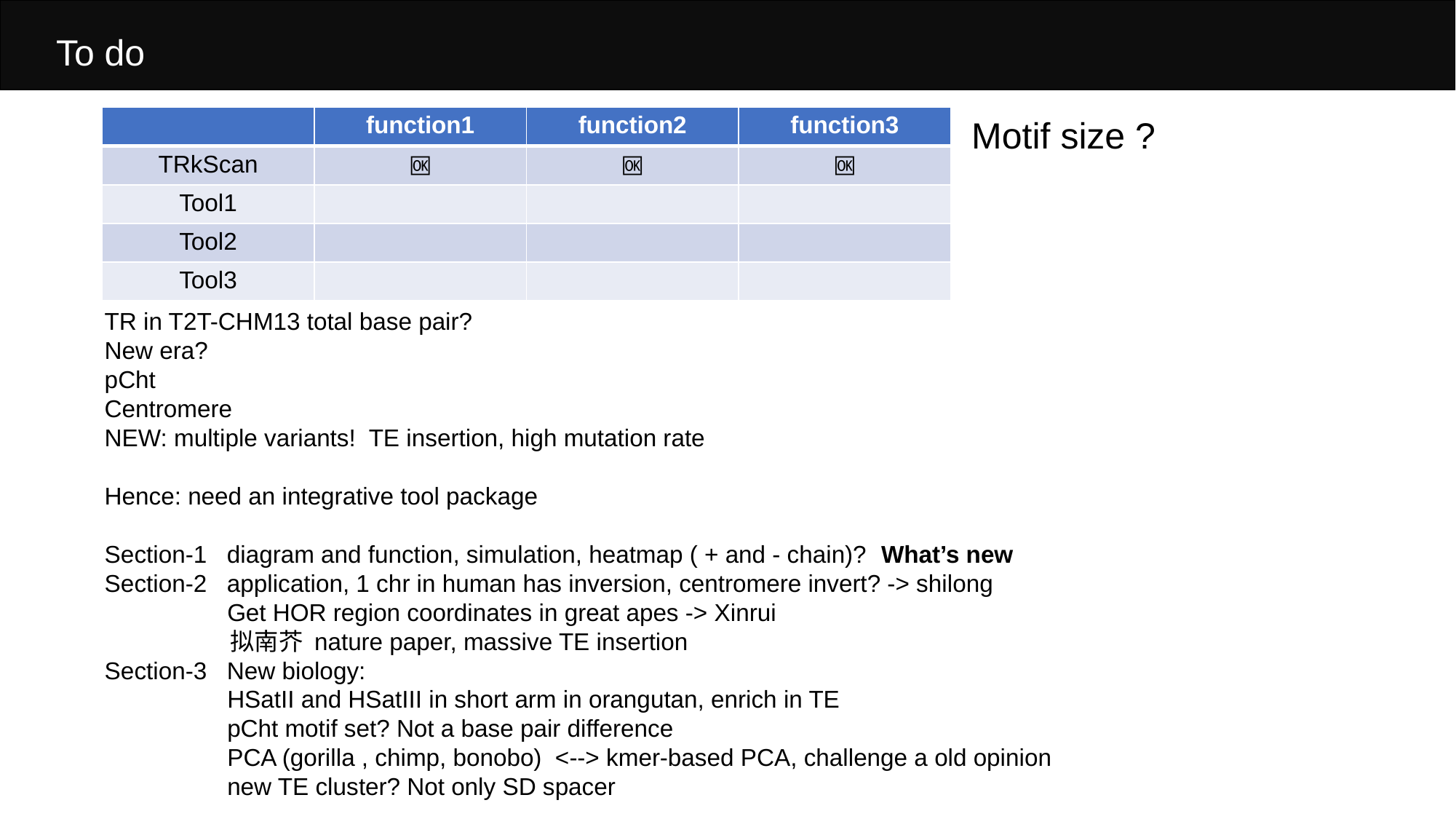

To do
|  | function1 | function2 | function3 |
| --- | --- | --- | --- |
| TRkScan | 🆗 | 🆗 | 🆗 |
| Tool1 |  |  |  |
| Tool2 |  |  |  |
| Tool3 |  |  |  |
Motif size ?
TR in T2T-CHM13 total base pair?
New era?
pCht
Centromere
NEW: multiple variants!  TE insertion, high mutation rate

Hence: need an integrative tool package

Section-1   diagram and function, simulation, heatmap ( + and - chain)?  What’s new
Section-2   application, 1 chr in human has inversion, centromere invert? -> shilong
	  Get HOR region coordinates in great apes -> Xinrui
	  拟南芥 nature paper, massive TE insertion
Section-3   New biology:
	  HSatII and HSatIII in short arm in orangutan, enrich in TE
	  pCht motif set? Not a base pair difference
	  PCA (gorilla , chimp, bonobo)  <--> kmer-based PCA, challenge a old opinion
	  new TE cluster? Not only SD spacer